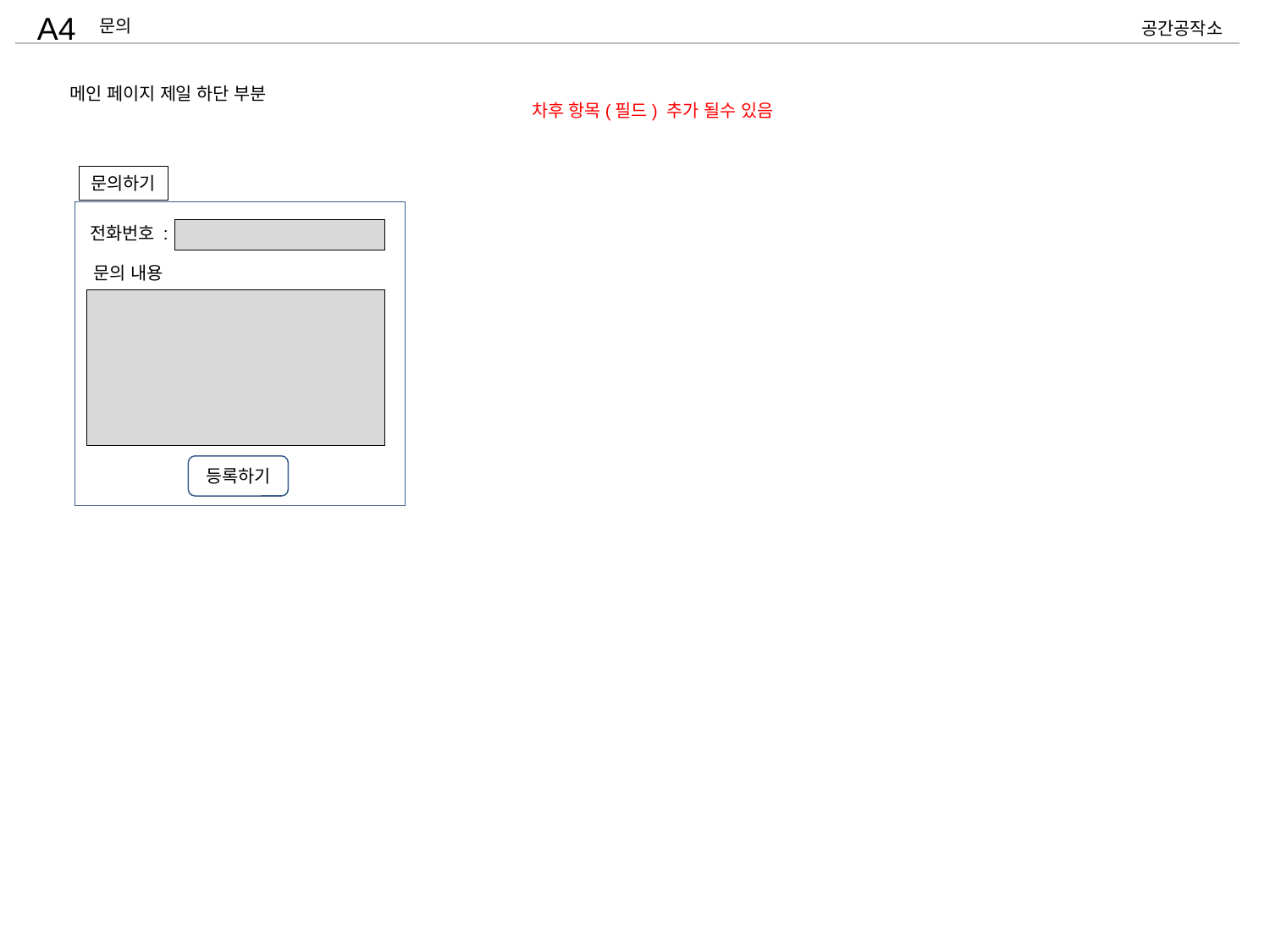

A4
문의
공간공작소
메인 페이지 제일 하단 부분
차후 항목(필드) 추가 될수 있음
문의하기

전화번호 :

문의 내용

등록하기